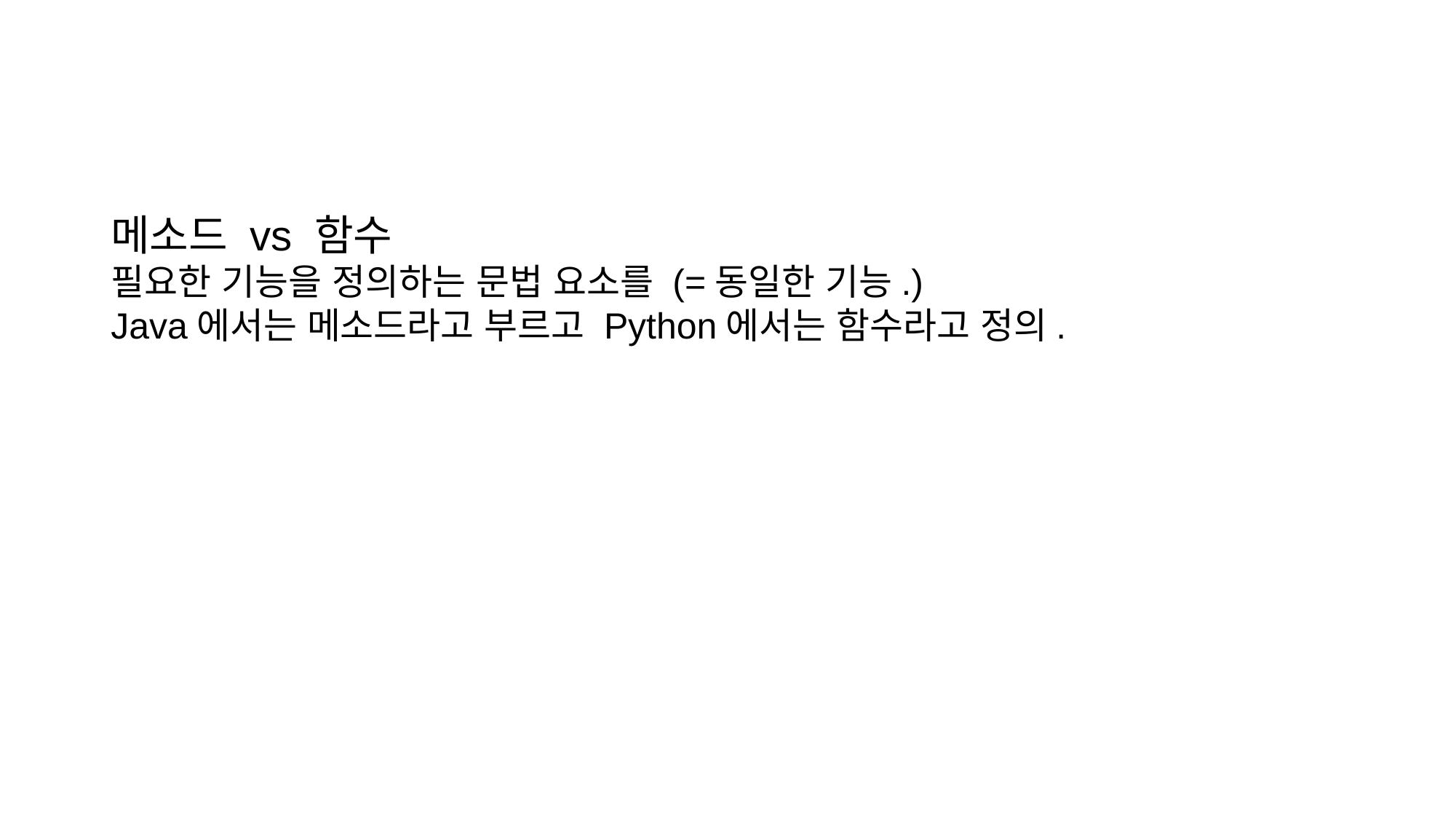

# PYTHON 과 JAVA 함수의 차이
메소드 vs 함수
필요한 기능을 정의하는 문법 요소를 (=동일한 기능.)
Java에서는 메소드라고 부르고 Python에서는 함수라고 정의.